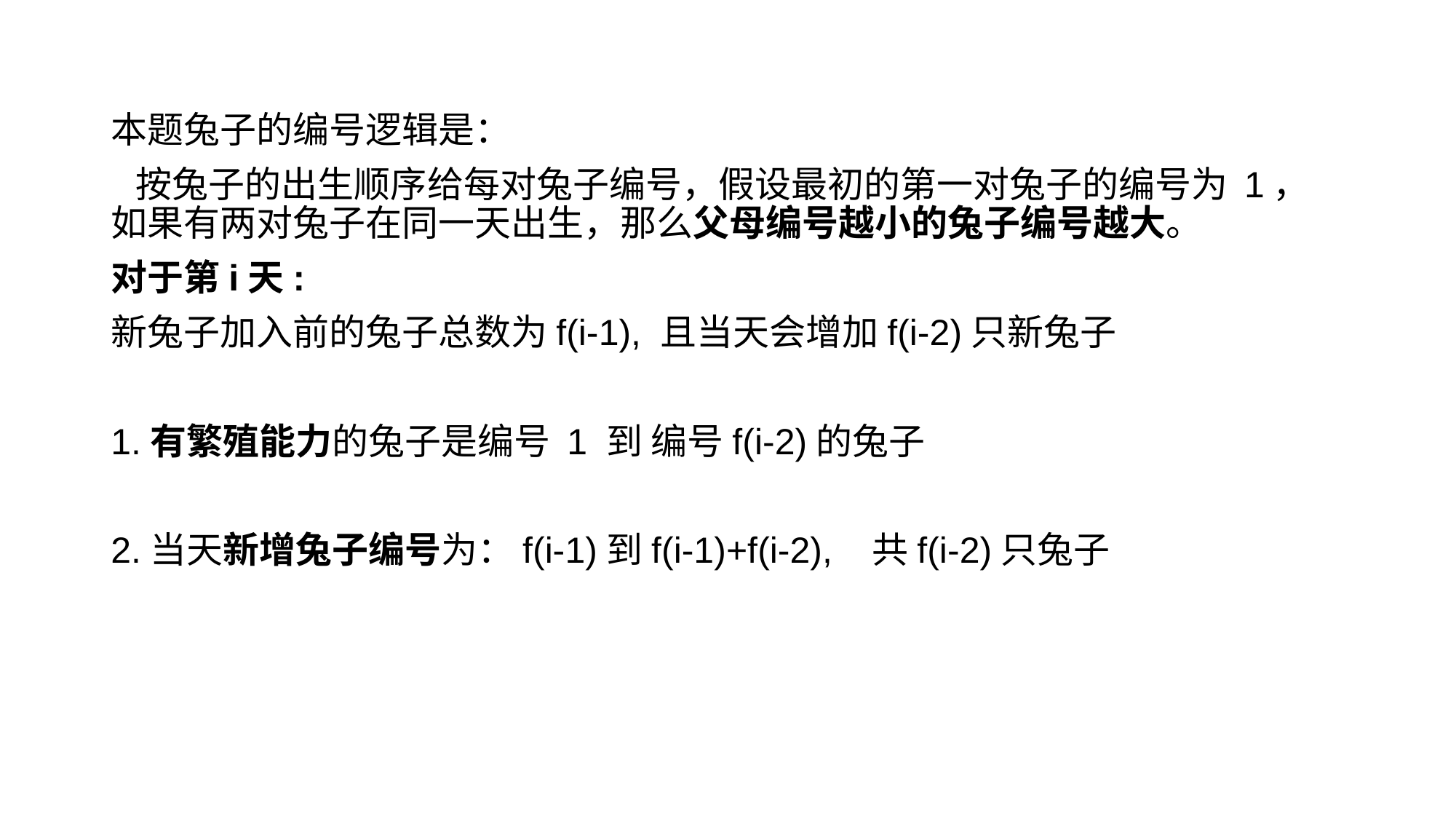

#
本题兔子的编号逻辑是：
  按兔子的出生顺序给每对兔子编号，假设最初的第一对兔子的编号为 1，如果有两对兔子在同一天出生，那么父母编号越小的兔子编号越大。
对于第i天:
新兔子加入前的兔子总数为f(i-1), 且当天会增加f(i-2)只新兔子

1.有繁殖能力的兔子是编号 1 到 编号f(i-2)的兔子

2.当天新增兔子编号为：f(i-1)到f(i-1)+f(i-2),   共f(i-2)只兔子